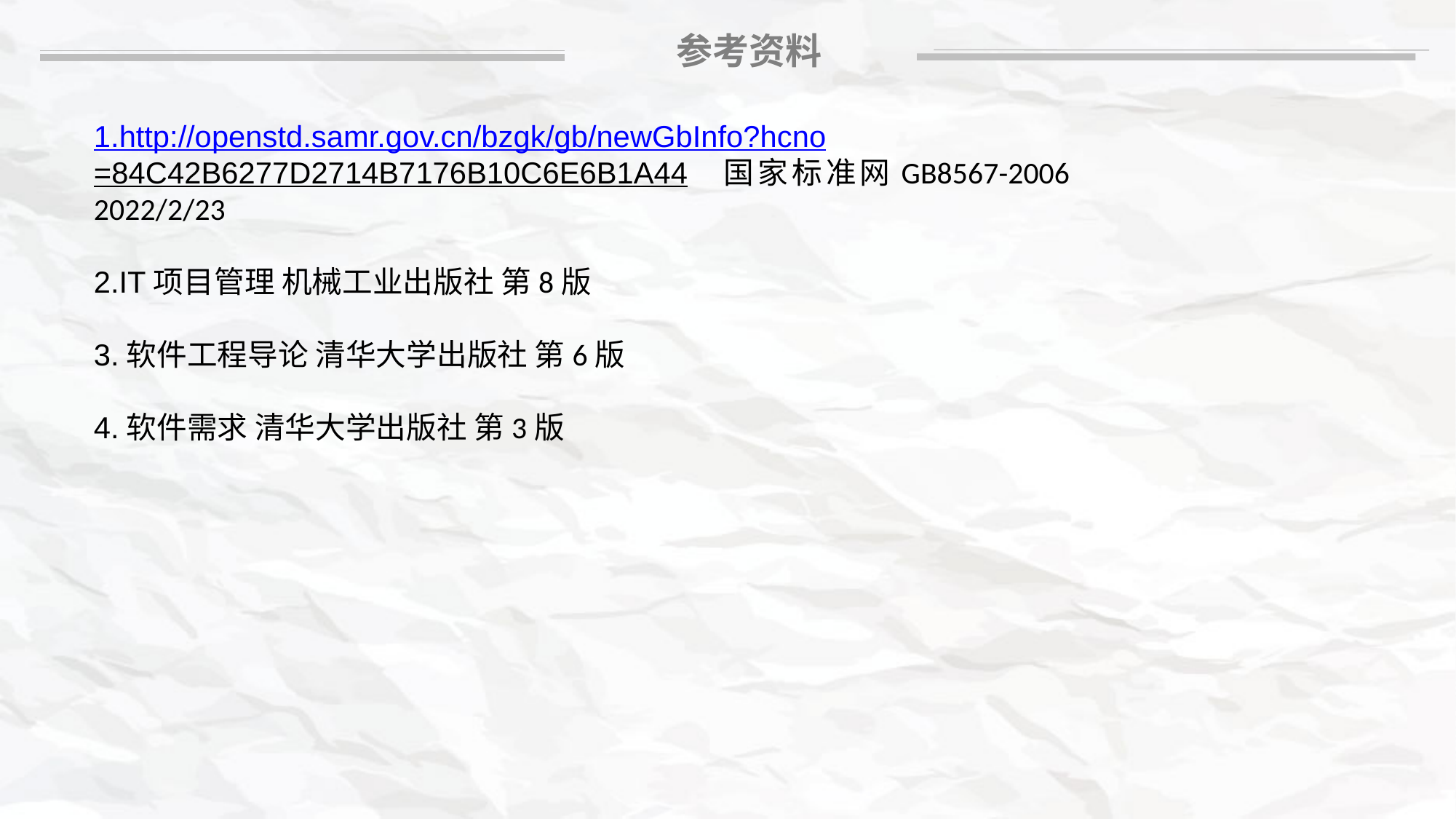

参考资料
1.http://openstd.samr.gov.cn/bzgk/gb/newGbInfo?hcno=84C42B6277D2714B7176B10C6E6B1A44  国家标准网GB8567-2006  2022/2/23

2.IT项目管理 机械工业出版社 第8版

3.软件工程导论 清华大学出版社 第6版

4.软件需求 清华大学出版社 第3版